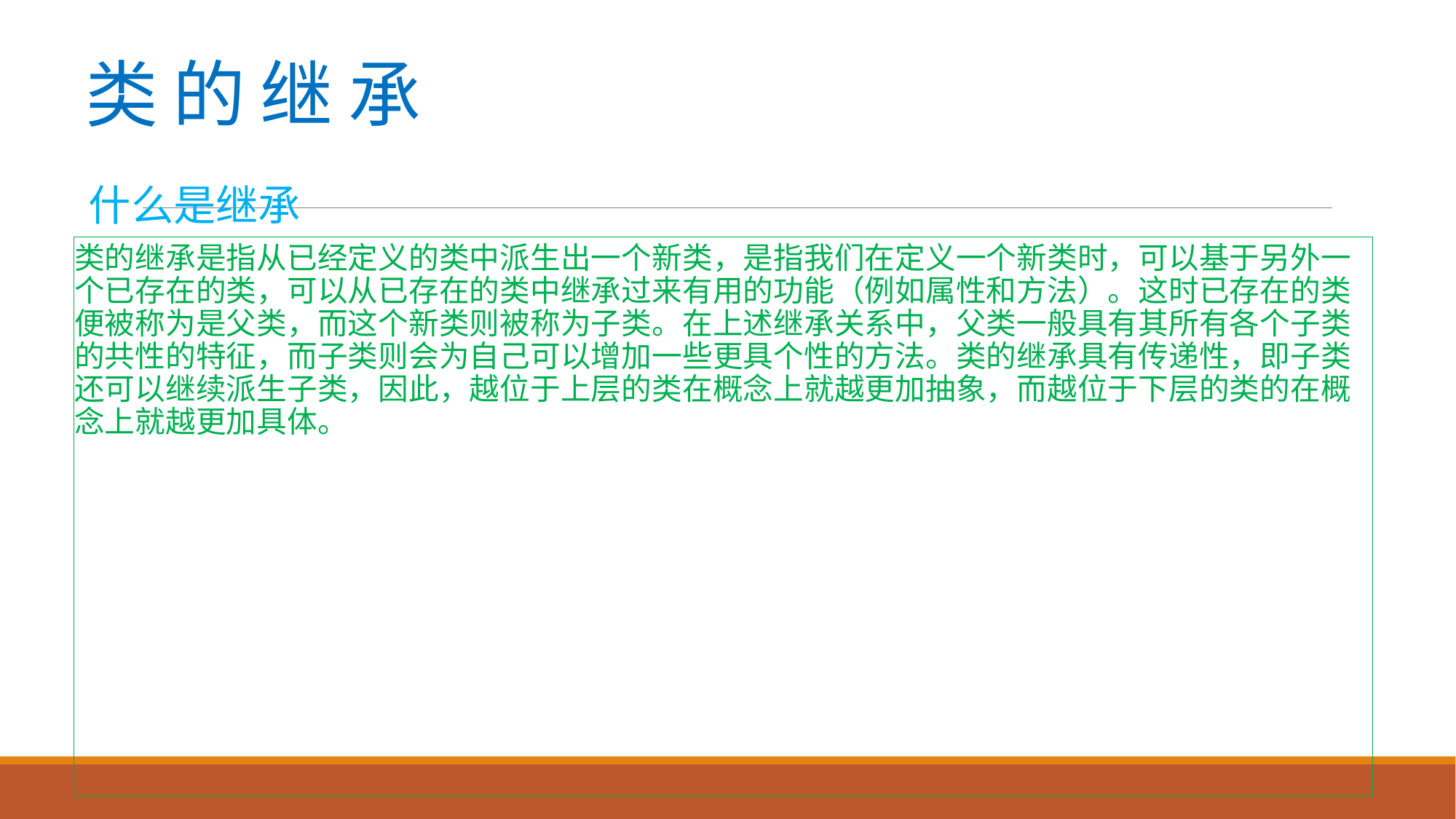

# 类 的 继 承
什么是继承
类的继承是指从已经定义的类中派生出一个新类，是指我们在定义一个新类时，可以基于另外一个已存在的类，可以从已存在的类中继承过来有用的功能（例如属性和方法）。这时已存在的类便被称为是父类，而这个新类则被称为子类。在上述继承关系中，父类一般具有其所有各个子类的共性的特征，而子类则会为自己可以增加一些更具个性的方法。类的继承具有传递性，即子类还可以继续派生子类，因此，越位于上层的类在概念上就越更加抽象，而越位于下层的类的在概念上就越更加具体。